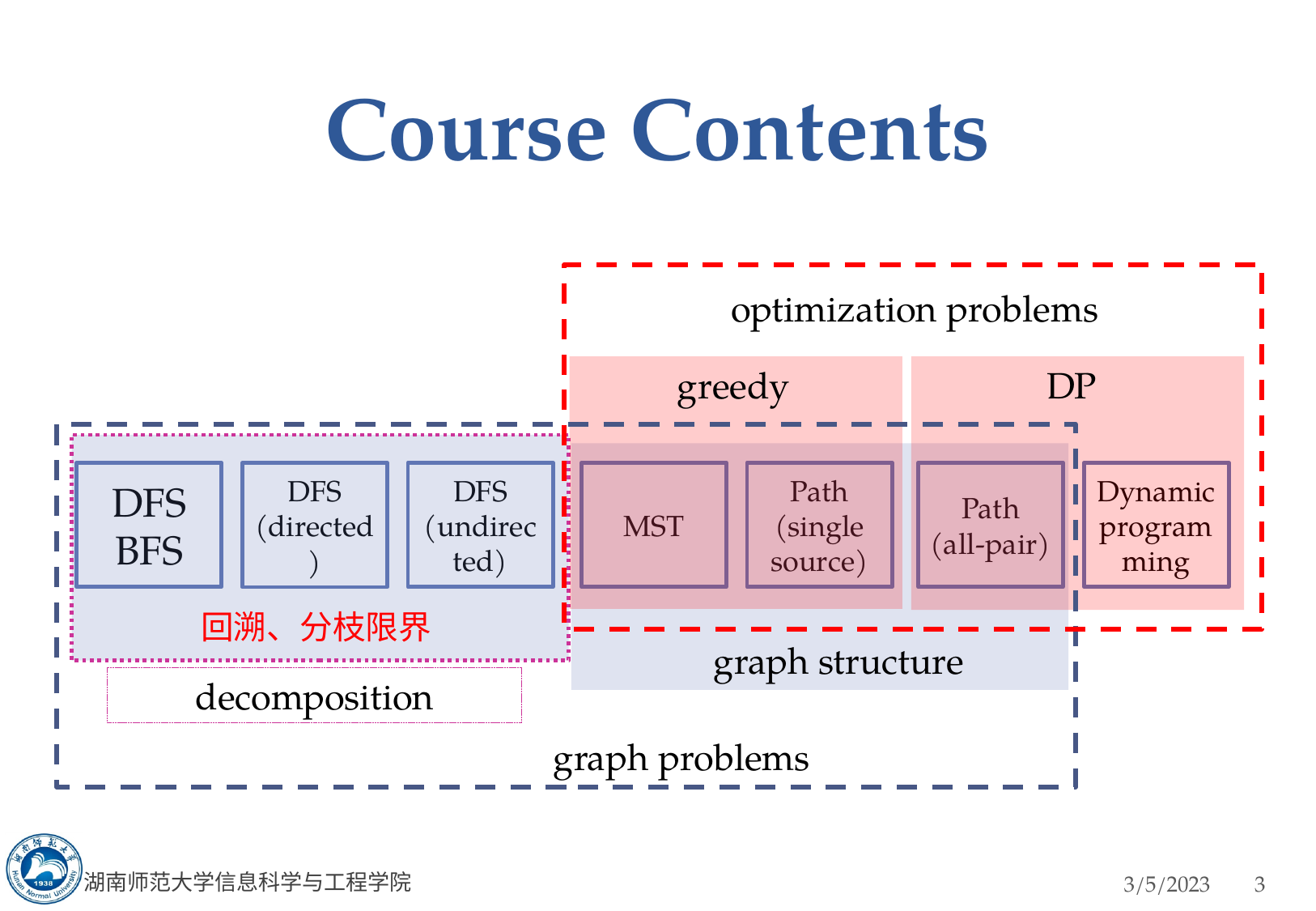

# Course Contents

optimization problems

greedy
DP

graph problems

回溯、分枝限界
decomposition

graph structure
DFS
BFS
DFS
(undirected)
MST
Path
(single source)
Path
(all-pair)
Dynamic programming
DFS
(directed)
湖南师范大学信息科学与工程学院
3/5/2023
3